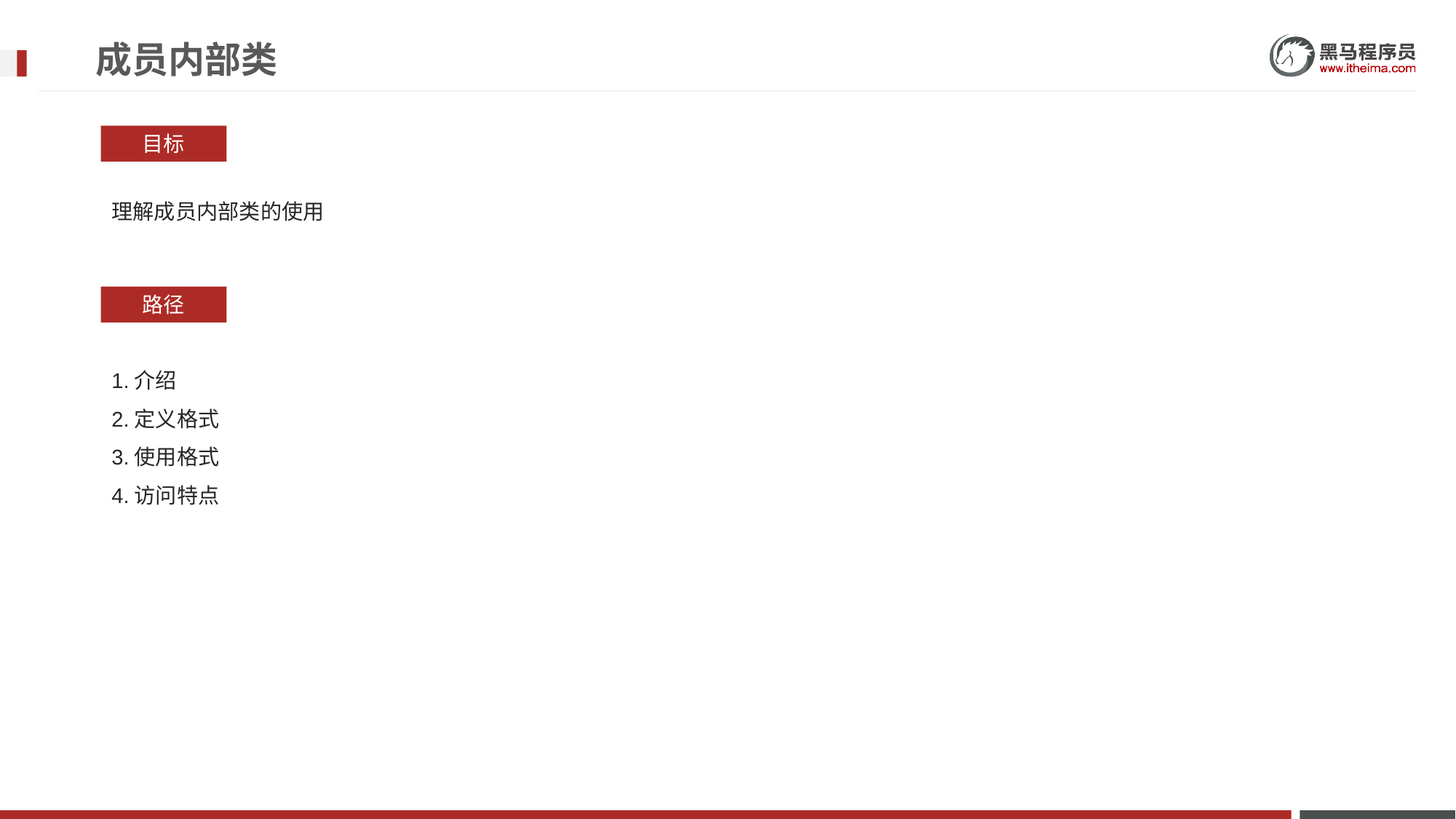

# 成员内部类
目标
理解成员内部类的使用
路径
1.介绍
2.定义格式
3.使用格式
4.访问特点